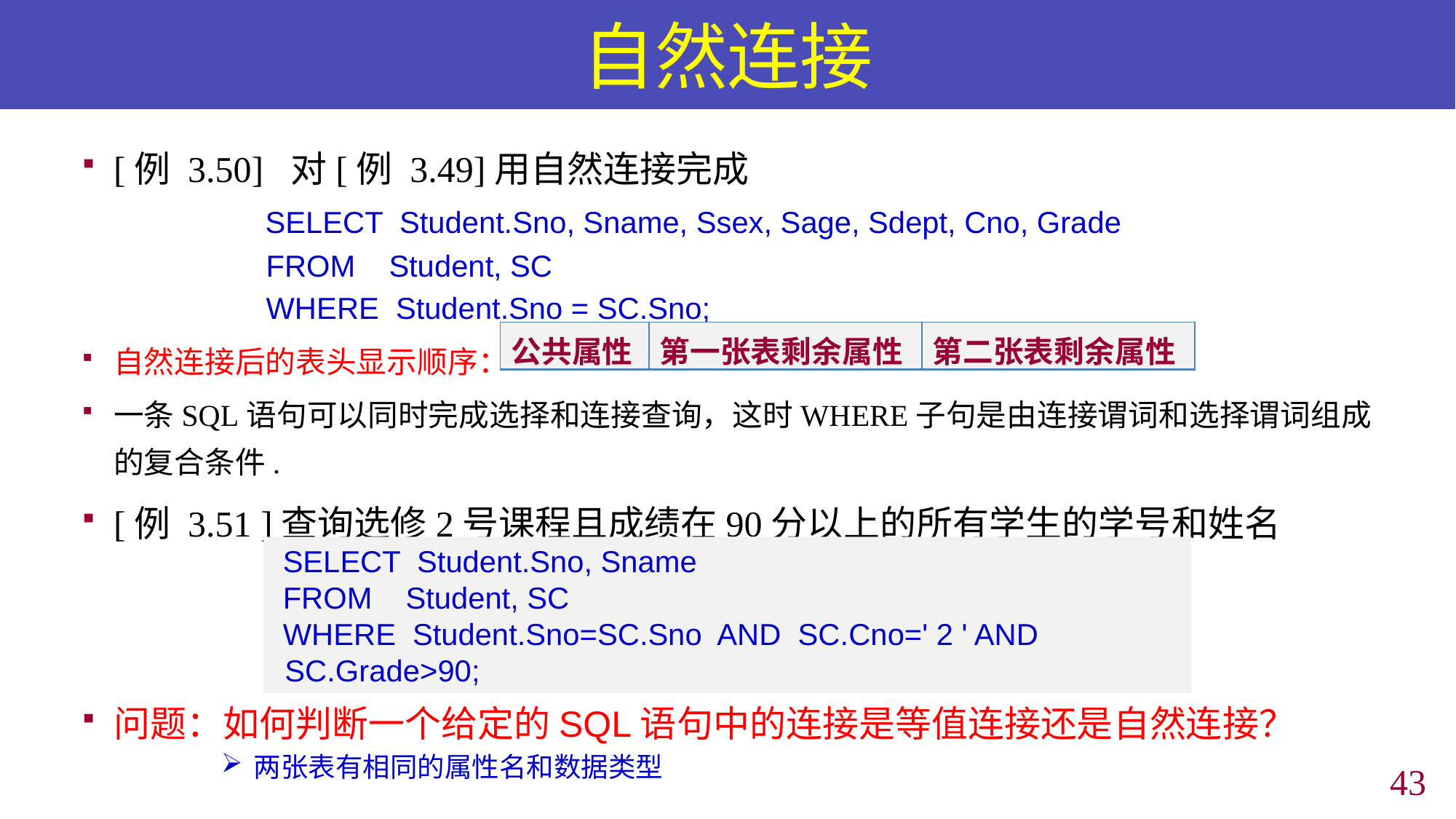

# 自然连接
[例 3.50]  对[例 3.49]用自然连接完成
                  SELECT  Student.Sno, Sname, Ssex, Sage, Sdept, Cno, Grade
                      FROM    Student, SC
                      WHERE  Student.Sno = SC.Sno;
自然连接后的表头显示顺序：
一条SQL语句可以同时完成选择和连接查询，这时WHERE子句是由连接谓词和选择谓词组成的复合条件.
[例 3.51 ]查询选修2号课程且成绩在90分以上的所有学生的学号和姓名

问题：如何判断一个给定的SQL语句中的连接是等值连接还是自然连接？
两张表有相同的属性名和数据类型
| 公共属性 | 第一张表剩余属性 | 第二张表剩余属性 |
| --- | --- | --- |
 SELECT  Student.Sno, Sname
 FROM    Student, SC
 WHERE  Student.Sno=SC.Sno  AND  SC.Cno=' 2 ' AND SC.Grade>90;
43